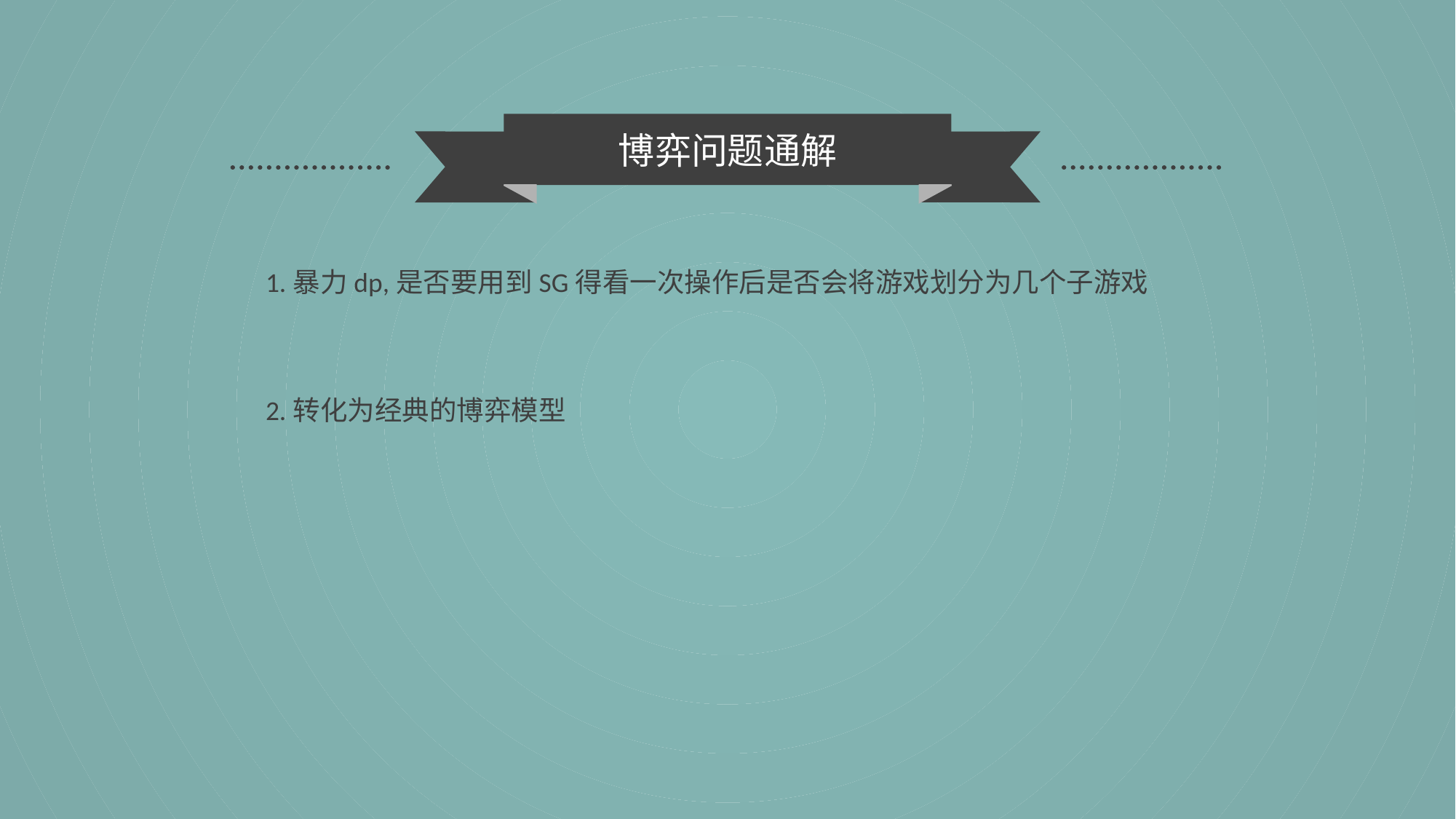

博弈问题通解

1.暴力dp,是否要用到SG得看一次操作后是否会将游戏划分为几个子游戏
2.转化为经典的博弈模型